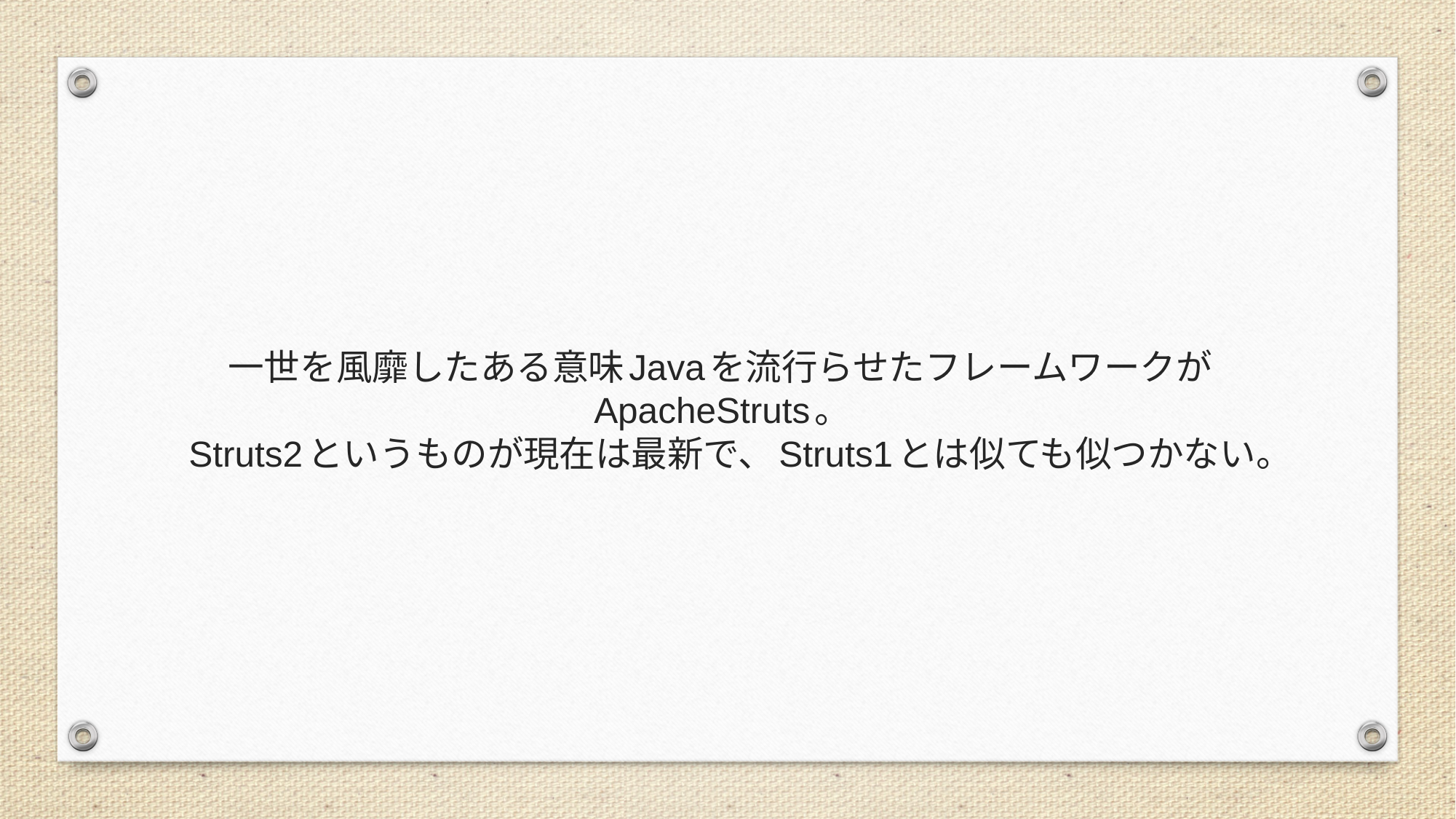

一世を風靡したある意味Javaを流行らせたフレームワークがApacheStruts。
Struts2というものが現在は最新で、Struts1とは似ても似つかない。